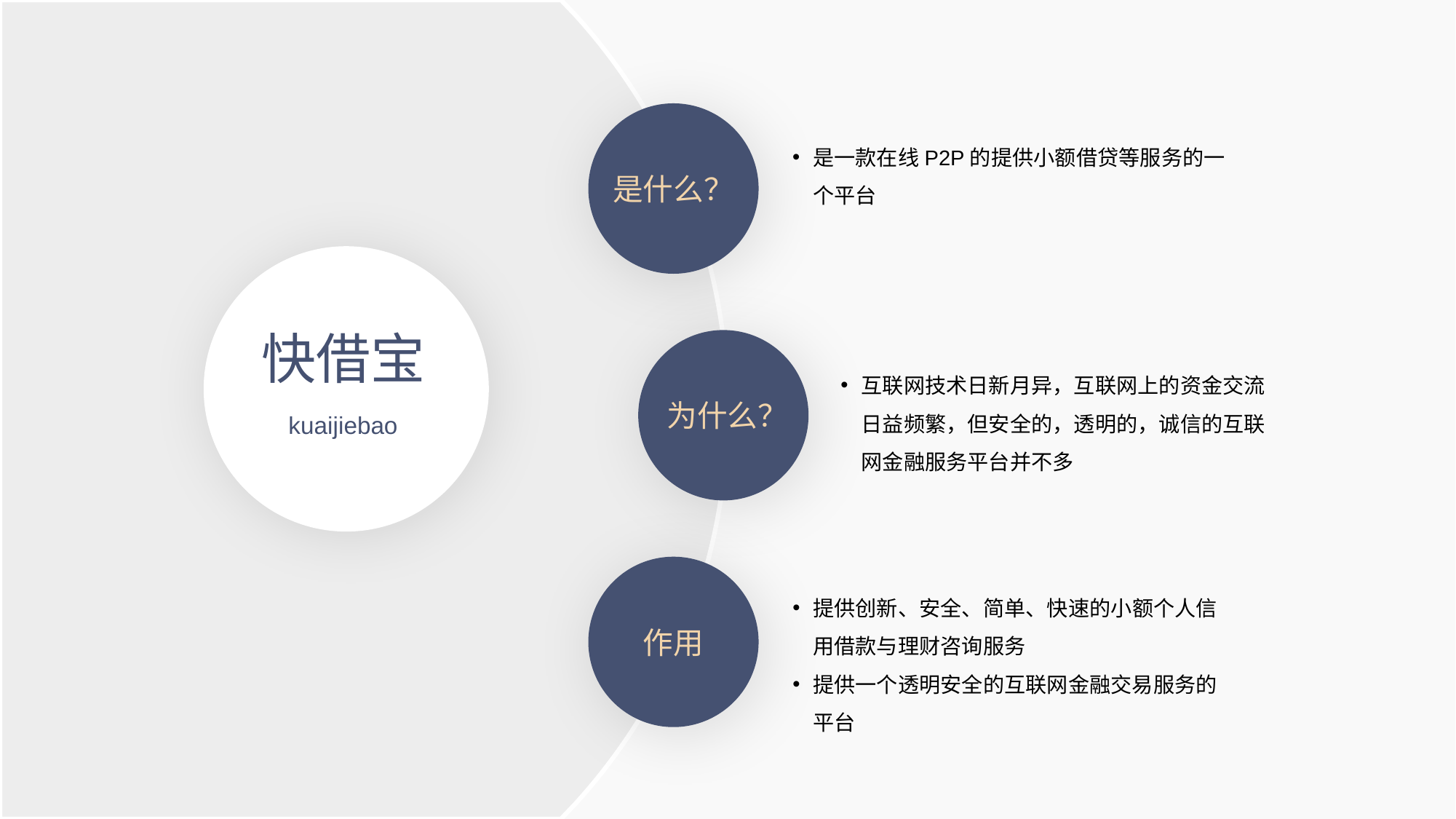

是一款在线P2P的提供小额借贷等服务的一个平台
是什么？

快借宝

互联网技术日新月异，互联网上的资金交流日益频繁，但安全的，透明的，诚信的互联网金融服务平台并不多
为什么？
kuaijiebao

提供创新、安全、简单、快速的小额个人信用借款与理财咨询服务
提供一个透明安全的互联网金融交易服务的平台

作用